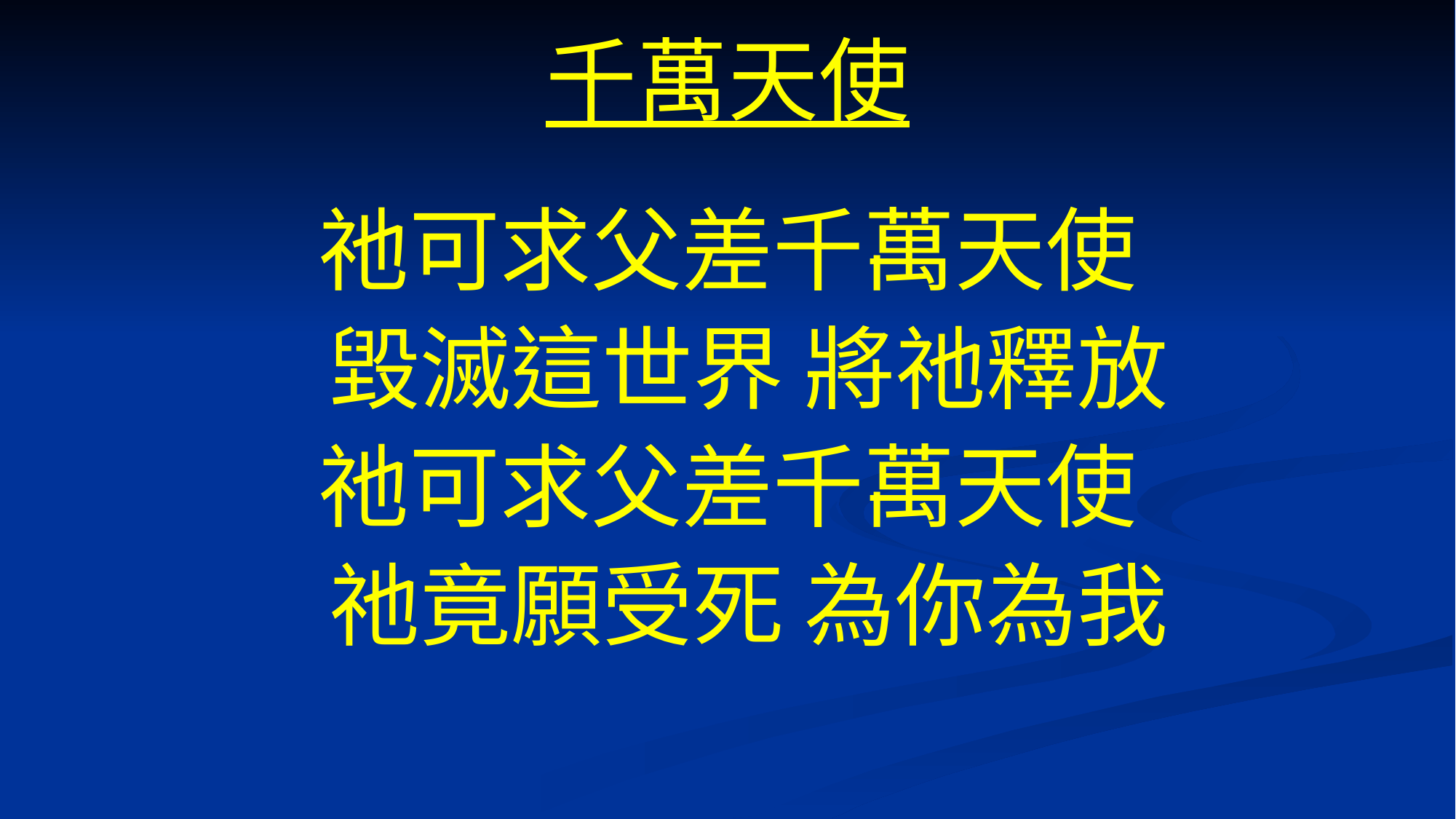

# 千萬天使
祂可求父差千萬天使
 毀滅這世界 將祂釋放
祂可求父差千萬天使
 祂竟願受死 為你為我